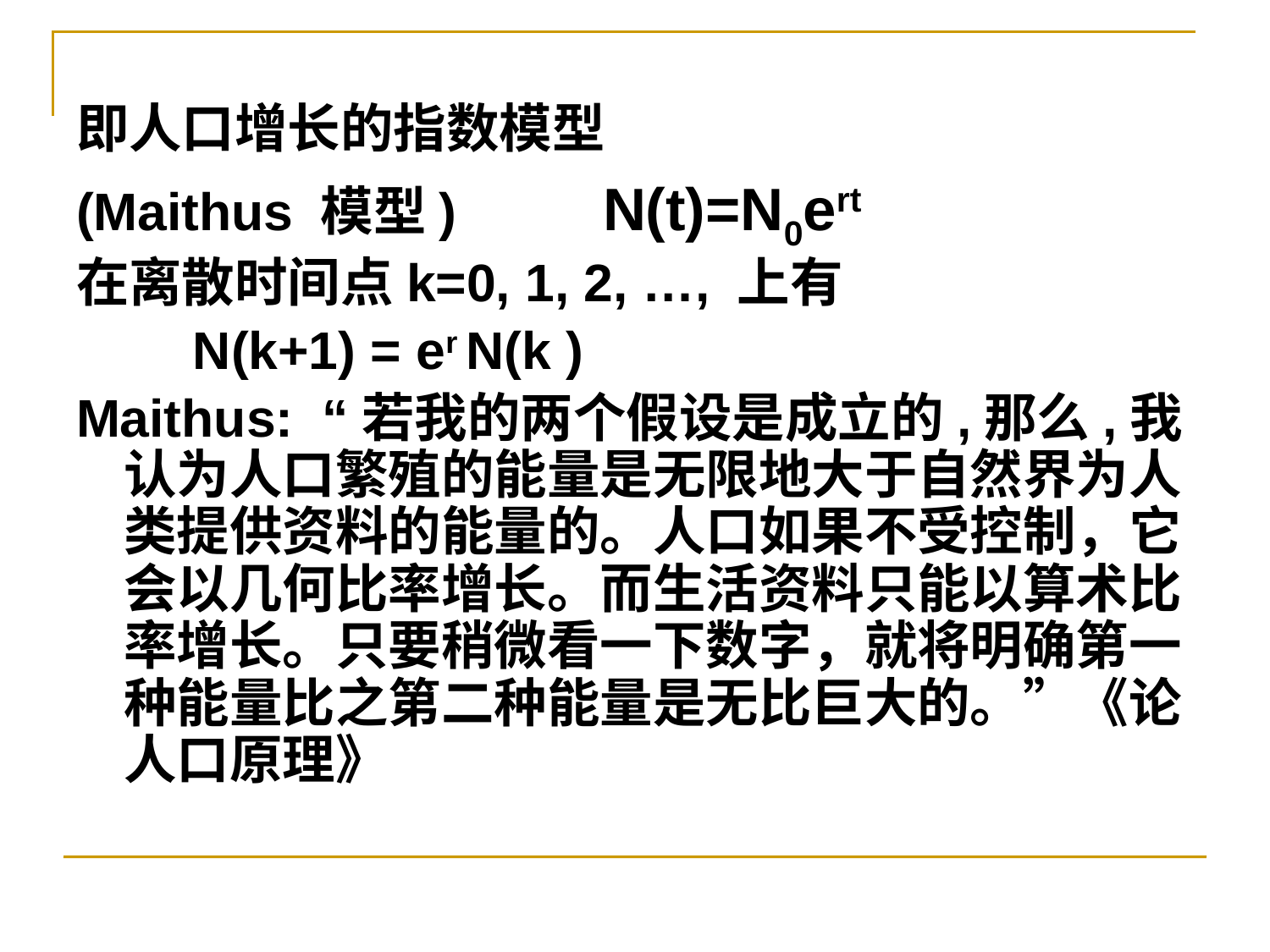

即人口增长的指数模型
(Maithus 模型)          N(t)=N0ert
在离散时间点k=0, 1, 2, …, 上有
        N(k+1) = er N(k )
Maithus:  “若我的两个假设是成立的,那么,我认为人口繁殖的能量是无限地大于自然界为人类提供资料的能量的。人口如果不受控制，它会以几何比率增长。而生活资料只能以算术比率增长。只要稍微看一下数字，就将明确第一种能量比之第二种能量是无比巨大的。”《论人口原理》